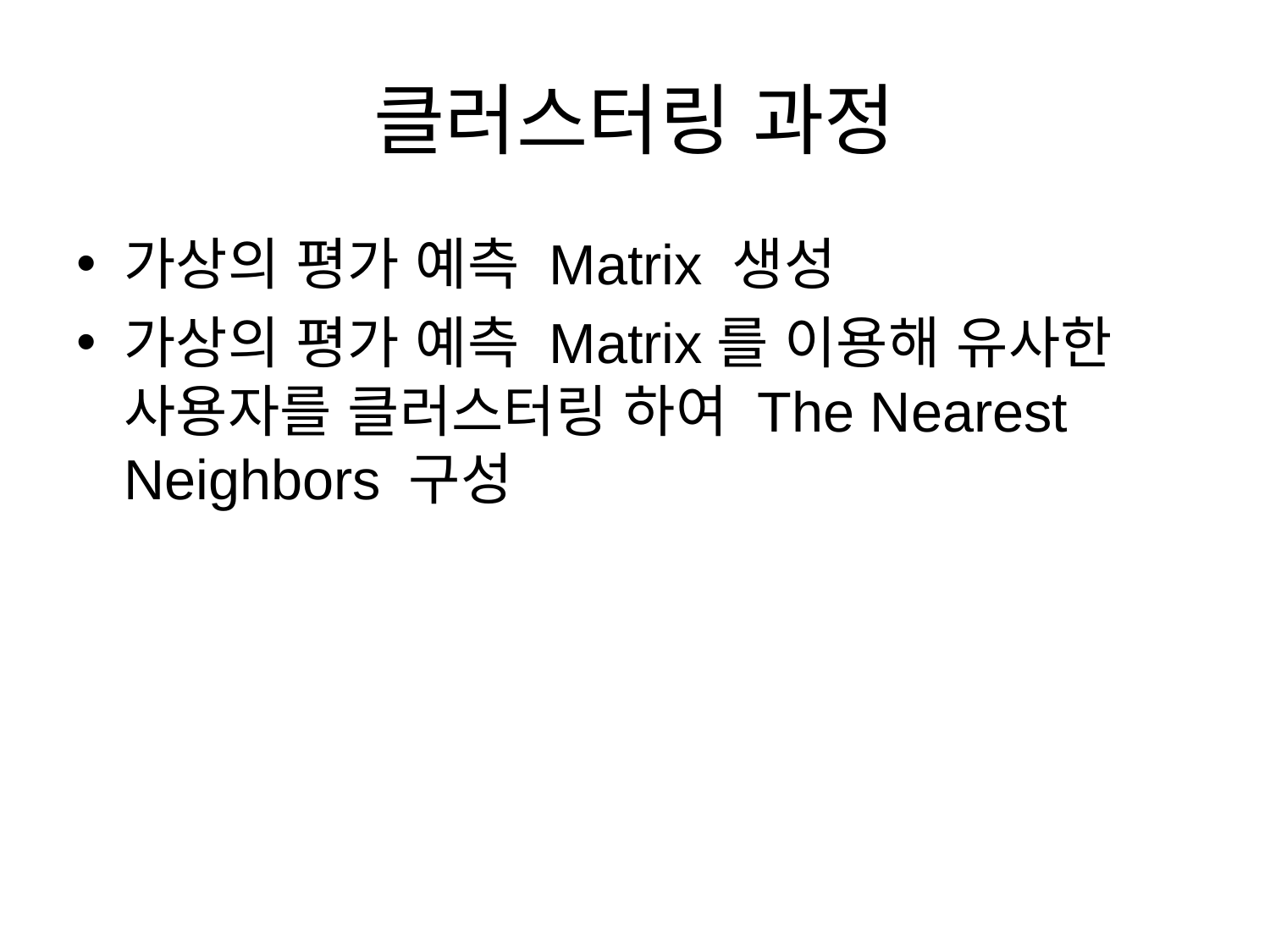

# 클러스터링 과정
가상의 평가 예측 Matrix 생성
가상의 평가 예측 Matrix를 이용해 유사한 사용자를 클러스터링 하여 The Nearest Neighbors 구성